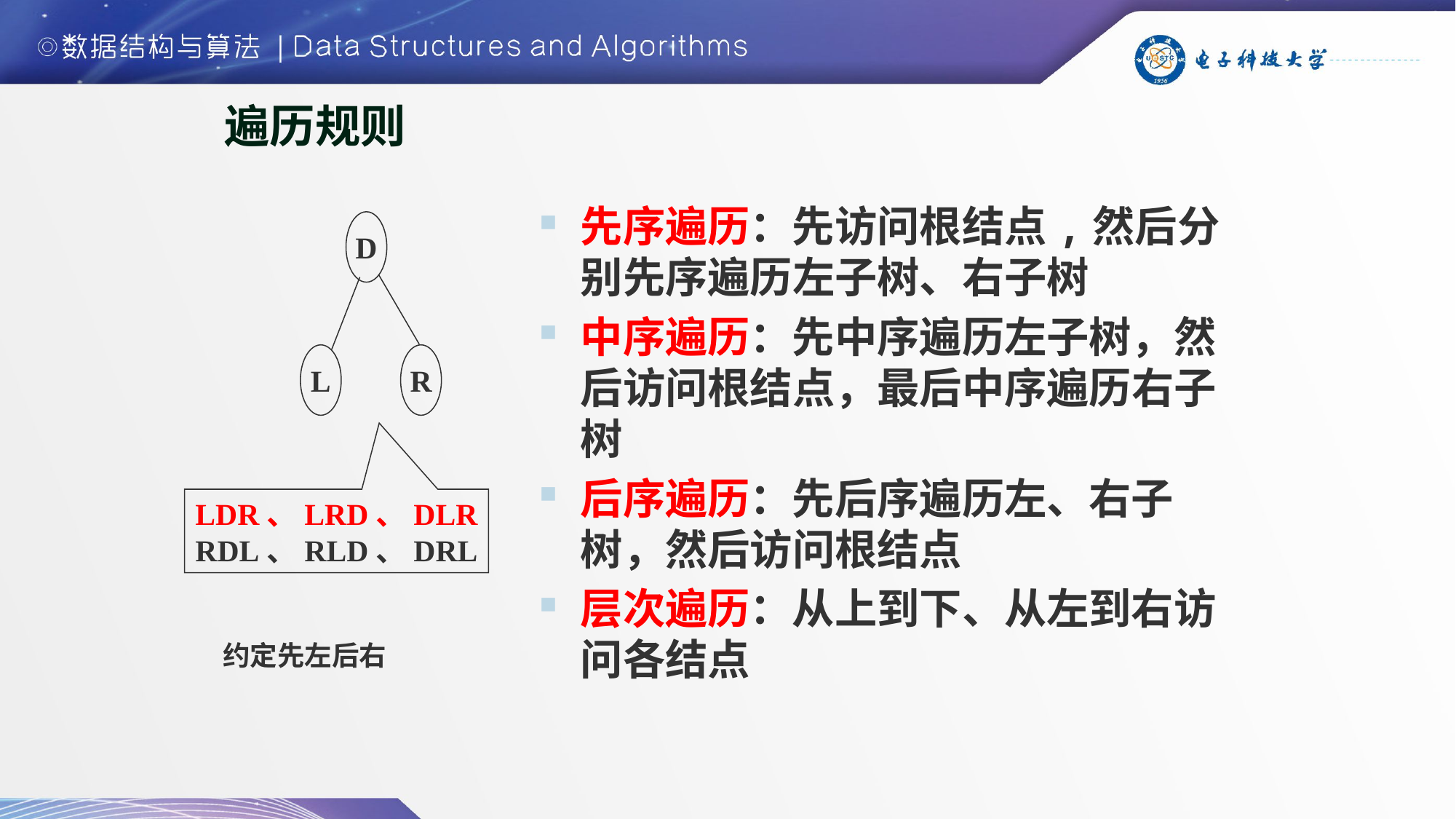

遍历规则
先序遍历：先访问根结点,然后分别先序遍历左子树、右子树
中序遍历：先中序遍历左子树，然后访问根结点，最后中序遍历右子树
后序遍历：先后序遍历左、右子树，然后访问根结点
层次遍历：从上到下、从左到右访问各结点
D

L
R
LDR、LRD、DLR
RDL、RLD、DRL
约定先左后右